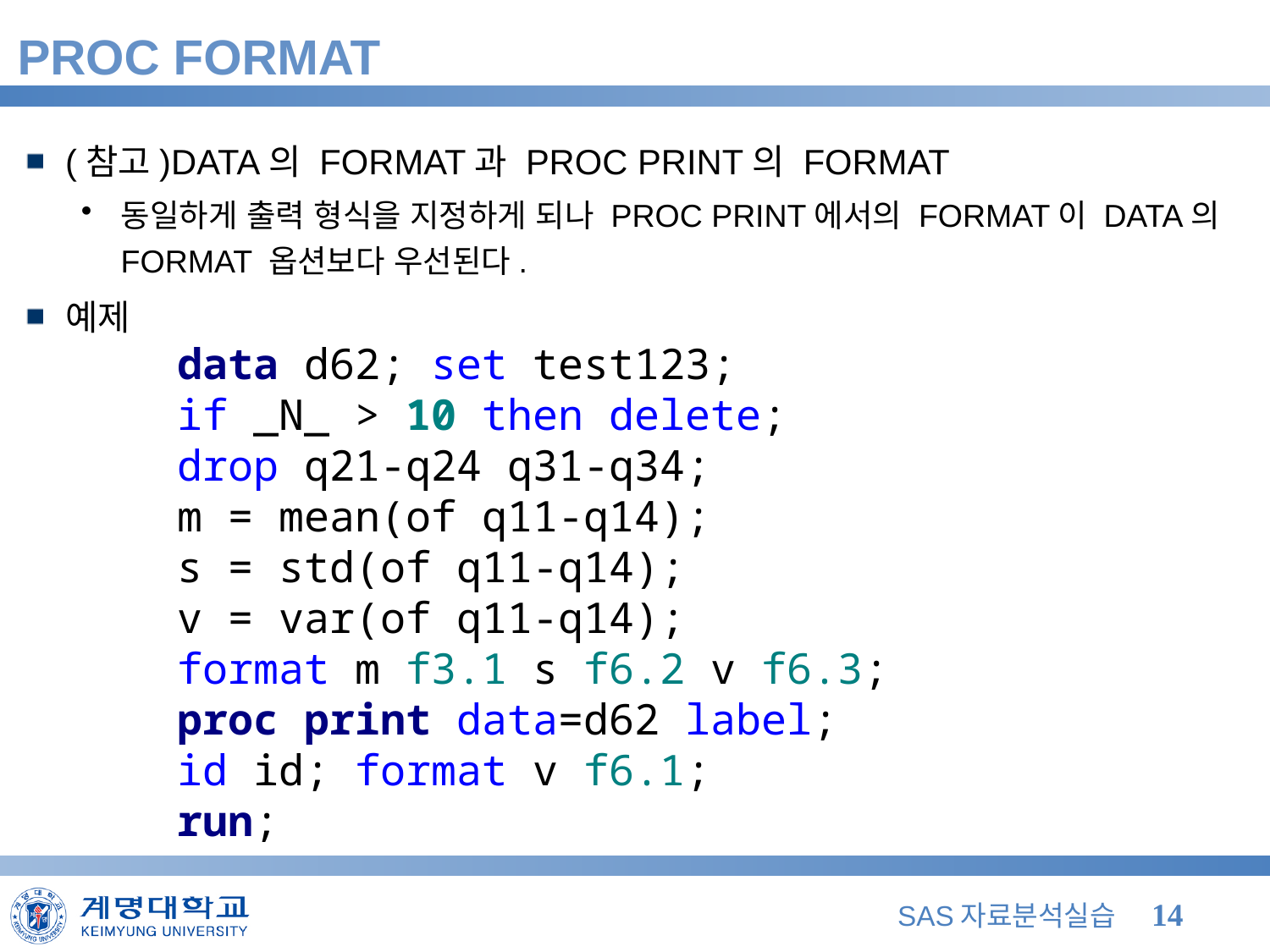

# PROC FORMAT
(참고)DATA의 FORMAT과 PROC PRINT의 FORMAT
동일하게 출력 형식을 지정하게 되나 PROC PRINT에서의 FORMAT이 DATA의    FORMAT 옵션보다 우선된다.
예제
data d62; set test123;
if _N_ > 10 then delete;
drop q21-q24 q31-q34;
m = mean(of q11-q14);
s = std(of q11-q14);
v = var(of q11-q14);
format m f3.1 s f6.2 v f6.3;
proc print data=d62 label;
id id; format v f6.1;
run;